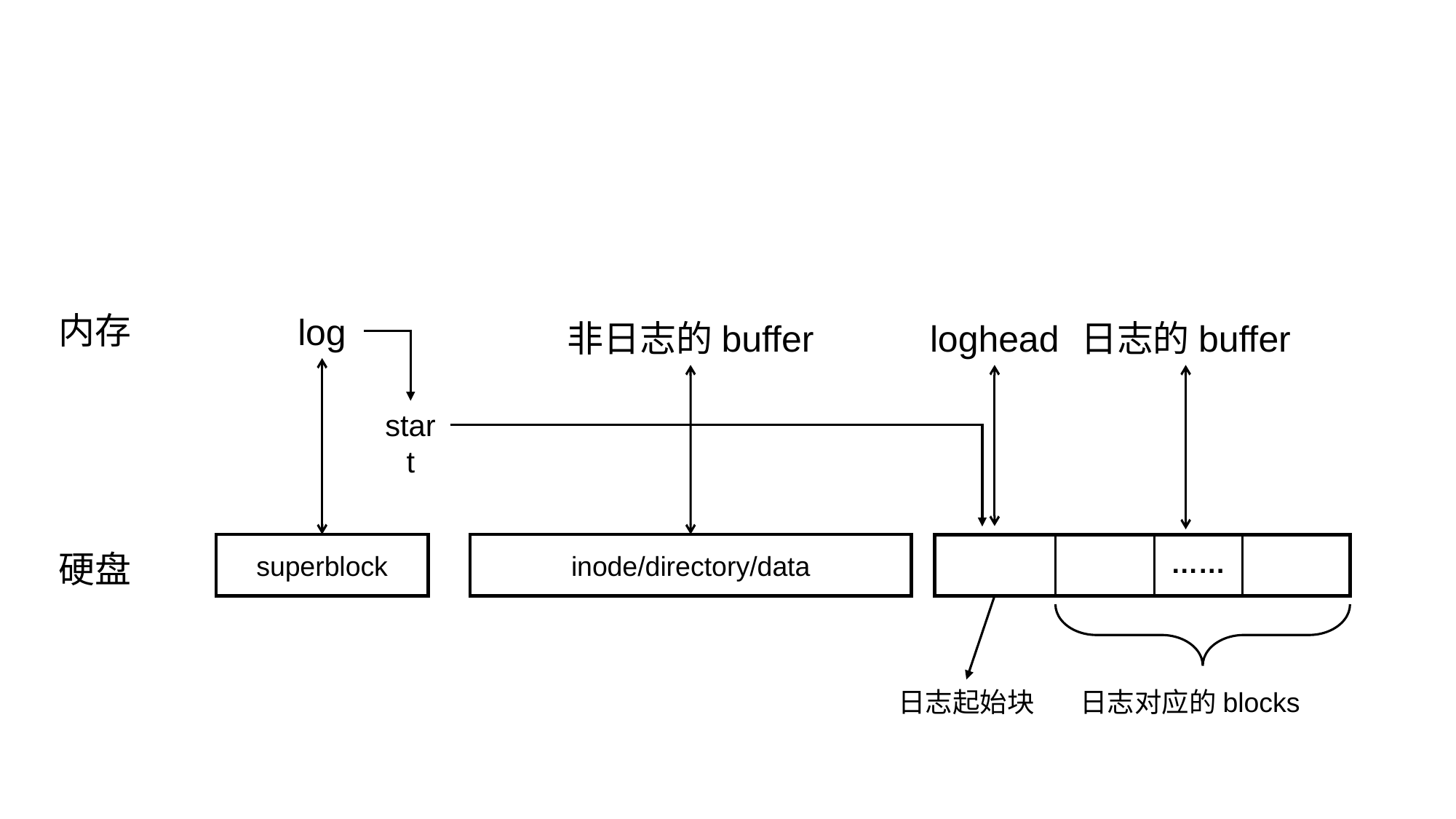

内存
log
非日志的buffer
loghead
日志的buffer
start

superblock
inode/directory/data

硬盘
……
日志起始块
日志对应的blocks